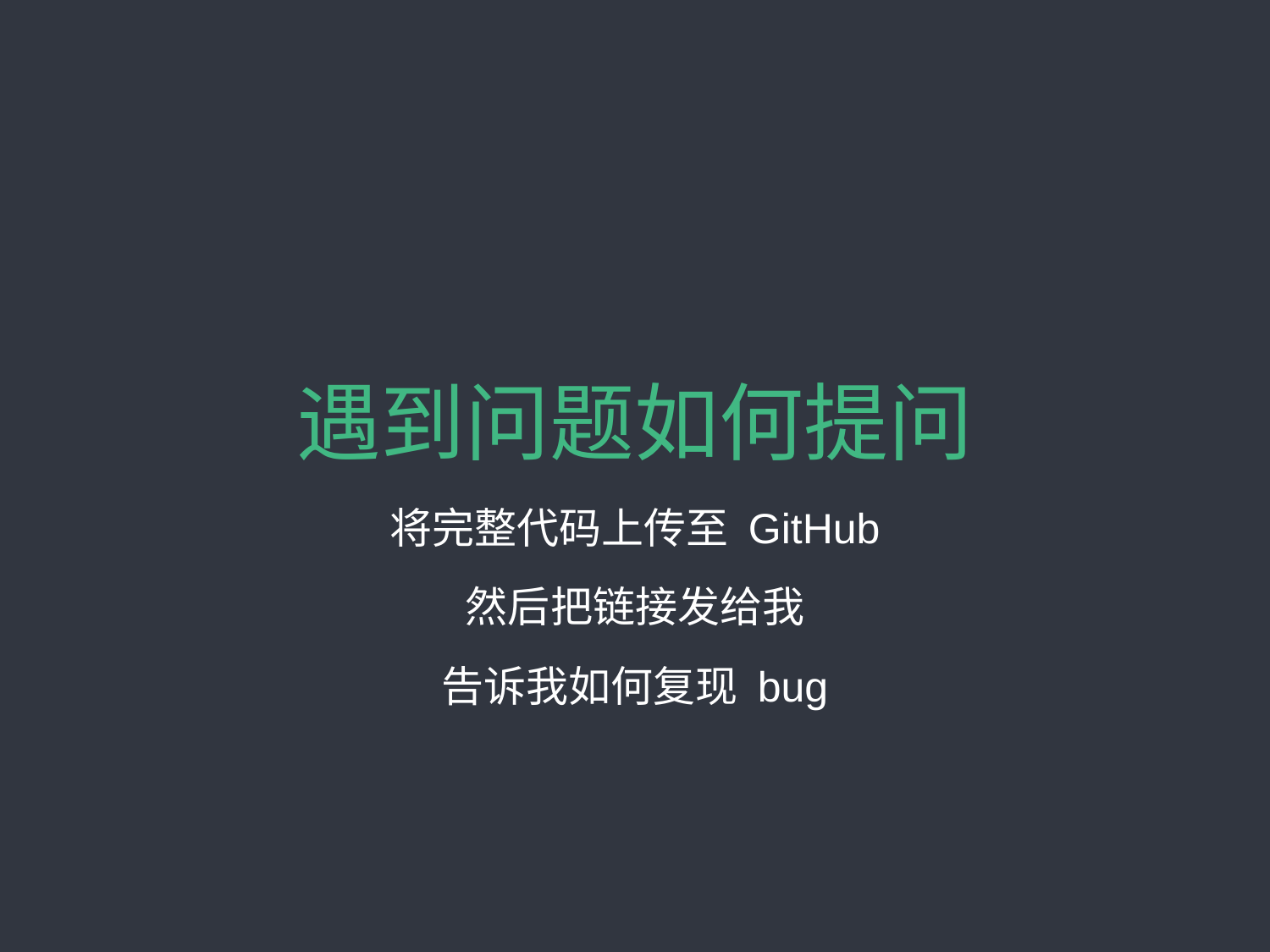

# 遇到问题如何提问
将完整代码上传至 GitHub
然后把链接发给我
告诉我如何复现 bug